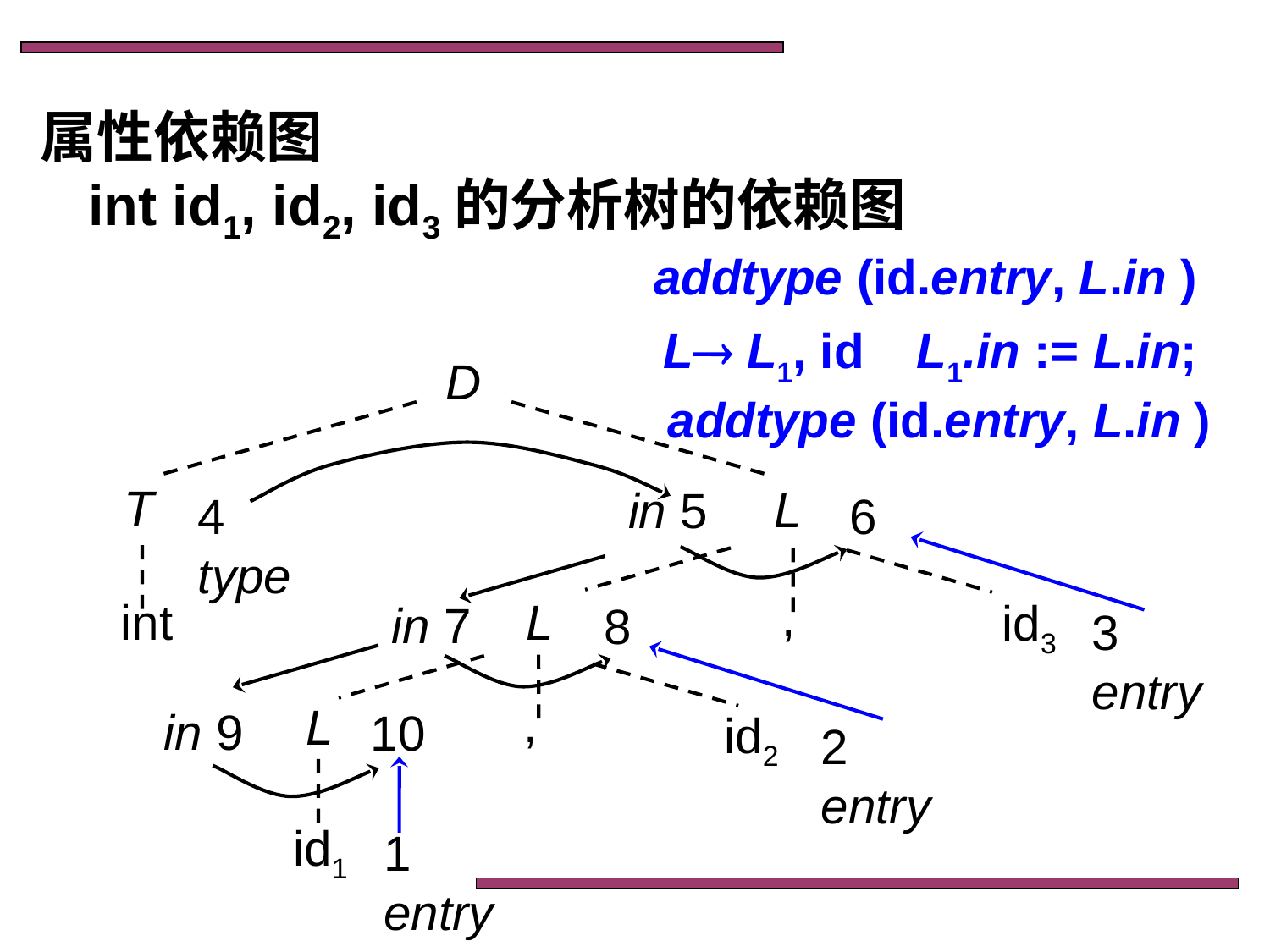

属性依赖图
	int id1, id2, id3的分析树的依赖图
		addtype (id.entry, L.in )
L→ L1, id   L1.in := L.in;
addtype (id.entry, L.in )

D

T
L
in 5
4 type
6

,
    int
L
id3
in 7
8
3 entry

,
L
in 9
10
id2
2 entry

id1
1 entry